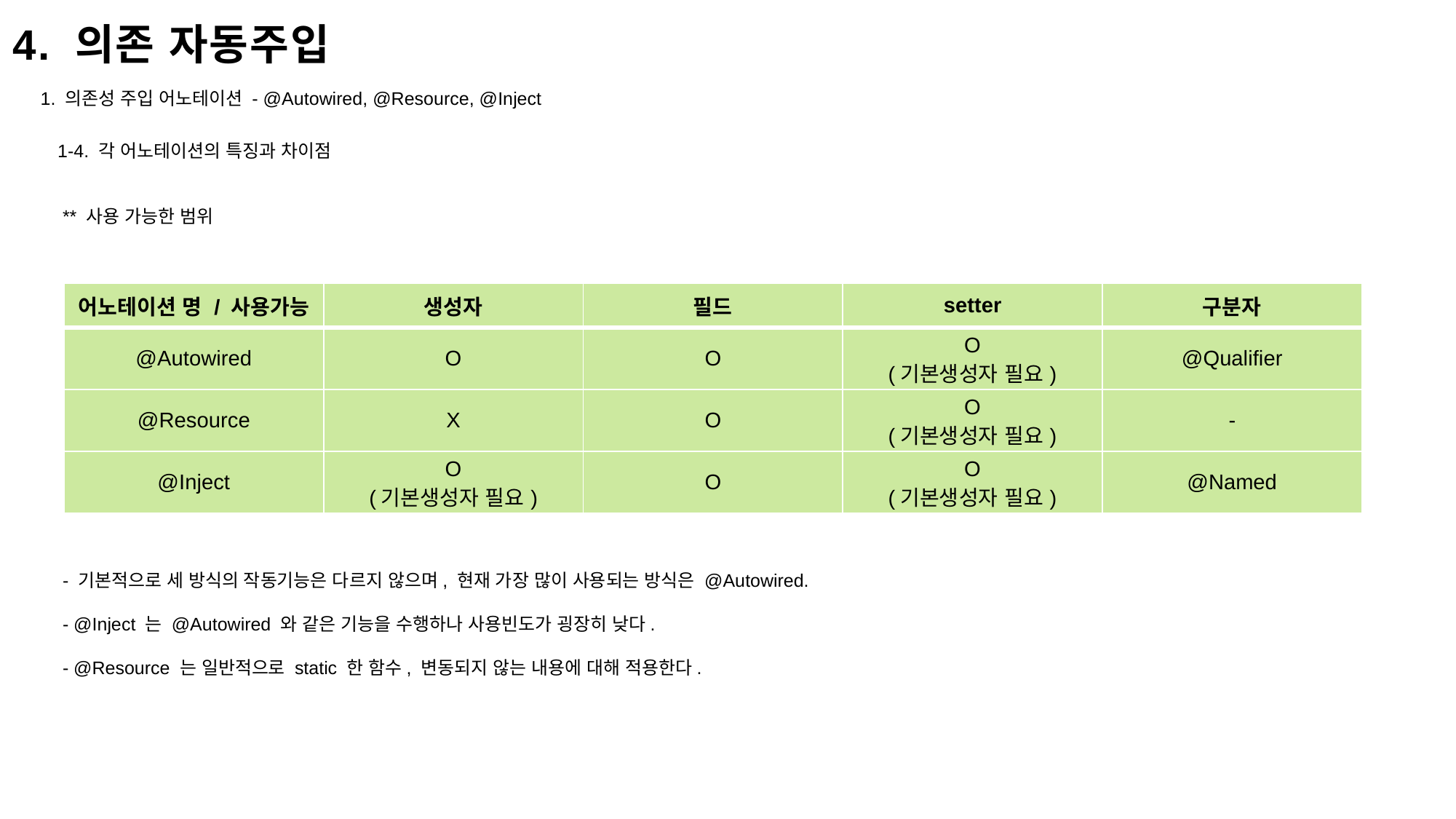

4. 의존 자동주입
1. 의존성 주입 어노테이션 - @Autowired, @Resource, @Inject
1-4. 각 어노테이션의 특징과 차이점

 ** 사용 가능한 범위
| 어노테이션 명 / 사용가능 | 생성자 | 필드 | setter | 구분자 |
| --- | --- | --- | --- | --- |
| @Autowired | O | O | O (기본생성자 필요) | @Qualifier |
| @Resource | X | O | O (기본생성자 필요) | - |
| @Inject | O (기본생성자 필요) | O | O (기본생성자 필요) | @Named |
 - 기본적으로 세 방식의 작동기능은 다르지 않으며, 현재 가장 많이 사용되는 방식은 @Autowired.

 - @Inject 는 @Autowired 와 같은 기능을 수행하나 사용빈도가 굉장히 낮다.

 - @Resource 는 일반적으로 static 한 함수, 변동되지 않는 내용에 대해 적용한다.